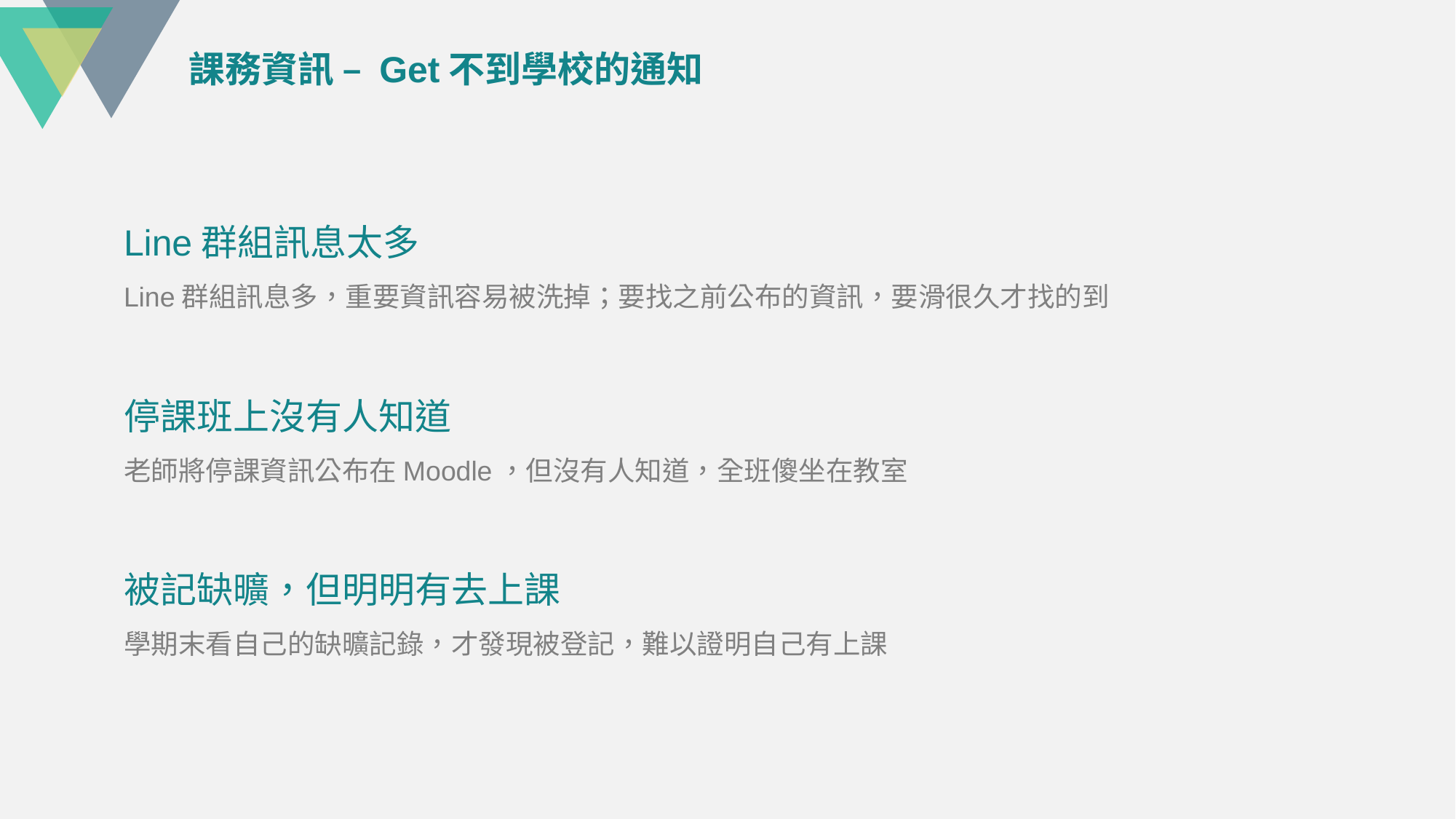

課務資訊 – Get不到學校的通知
Line群組訊息太多
Line群組訊息多，重要資訊容易被洗掉；要找之前公布的資訊，要滑很久才找的到
停課班上沒有人知道
老師將停課資訊公布在Moodle，但沒有人知道，全班傻坐在教室
被記缺曠，但明明有去上課
學期末看自己的缺曠記錄，才發現被登記，難以證明自己有上課